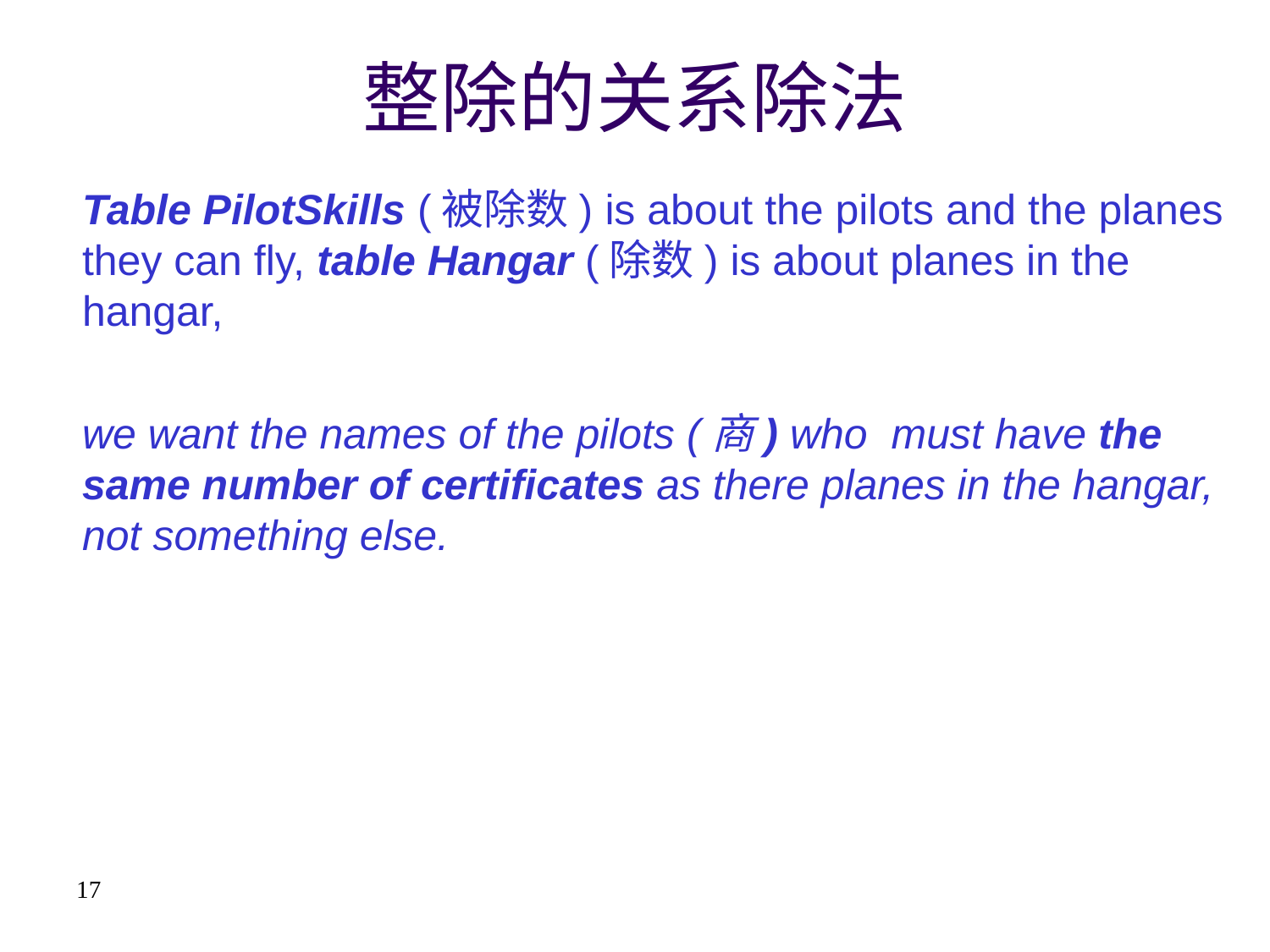

# 整除的关系除法

	Table PilotSkills (被除数) is about the pilots and the planes they can fly, table Hangar (除数) is about planes in the hangar,

	we want the names of the pilots (商) who  must have the same number of certificates as there planes in the hangar, not something else.
17